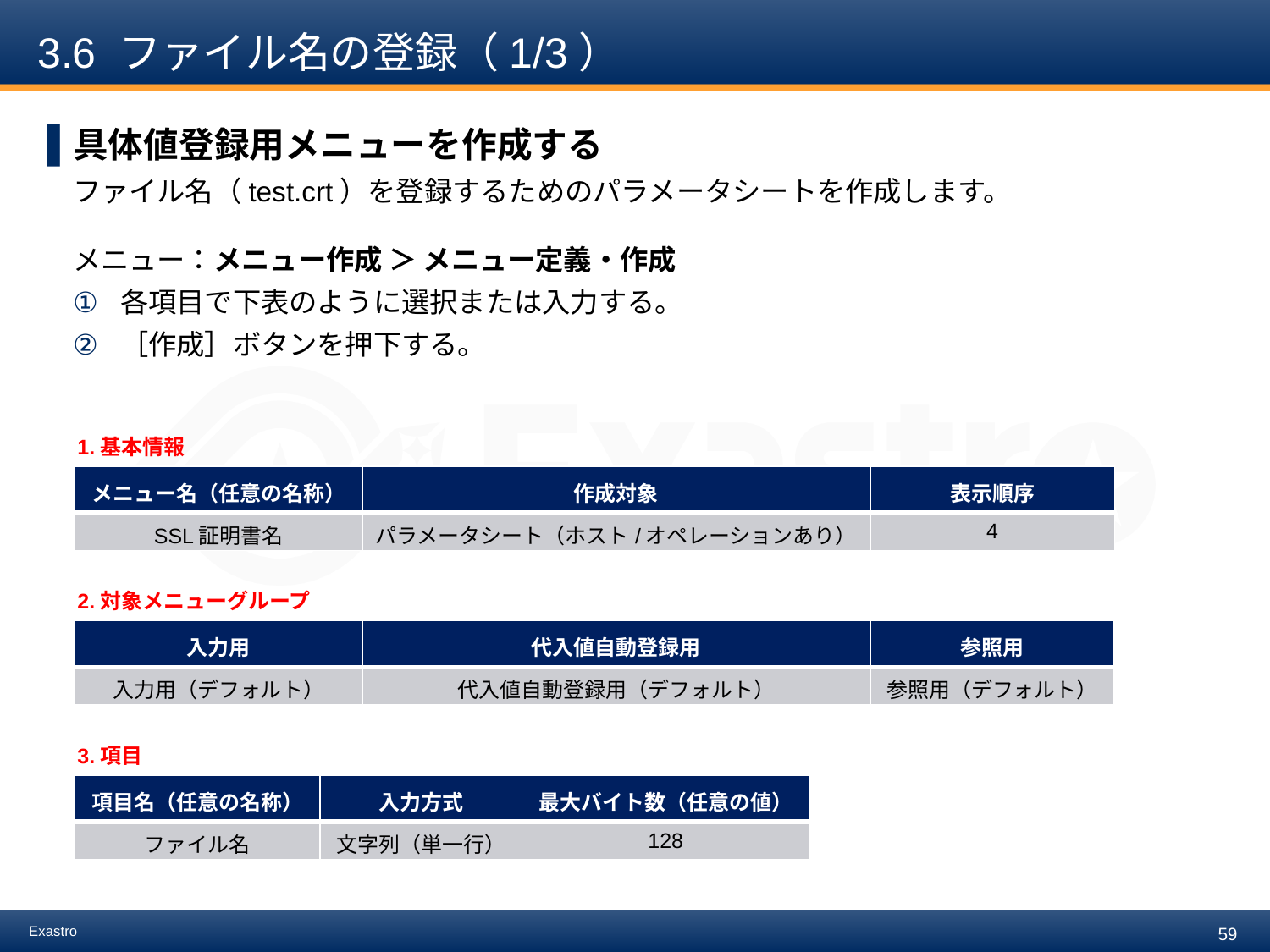

# 3.6 ファイル名の登録（1/3）
具体値登録用メニューを作成する
ファイル名（test.crt）を登録するためのパラメータシートを作成します。

メニュー：メニュー作成 ＞ メニュー定義・作成
各項目で下表のように選択または入力する。
［作成］ボタンを押下する。

1.基本情報
| メニュー名（任意の名称） | 作成対象 | 表示順序 |
| --- | --- | --- |
| SSL証明書名 | パラメータシート（ホスト/オペレーションあり） | 4 |
2.対象メニューグループ
| 入力用 | 代入値自動登録用 | 参照用 |
| --- | --- | --- |
| 入力用（デフォルト） | 代入値自動登録用（デフォルト） | 参照用（デフォルト） |
3.項目
| 項目名（任意の名称） | 入力方式 | 最大バイト数（任意の値） |
| --- | --- | --- |
| ファイル名 | 文字列（単一行） | 128 |